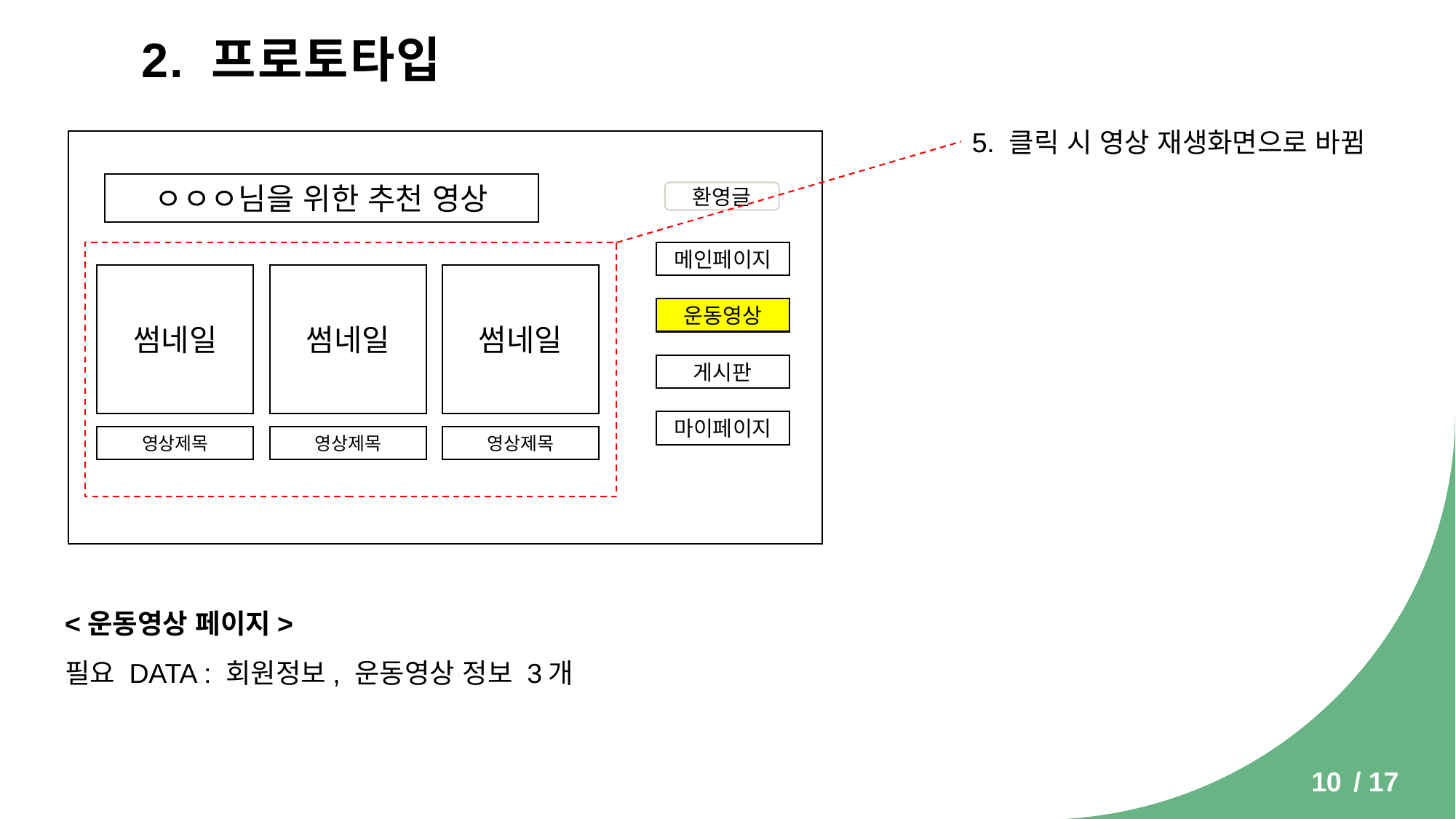

# 2. 프로토타입
5. 클릭 시 영상 재생화면으로 바뀜

ㅇㅇㅇ님을 위한 추천 영상
환영글

메인페이지
썸네일
썸네일
썸네일
운동영상
게시판
마이페이지
영상제목
영상제목
영상제목
<운동영상 페이지>
필요 DATA : 회원정보, 운동영상 정보 3개
10